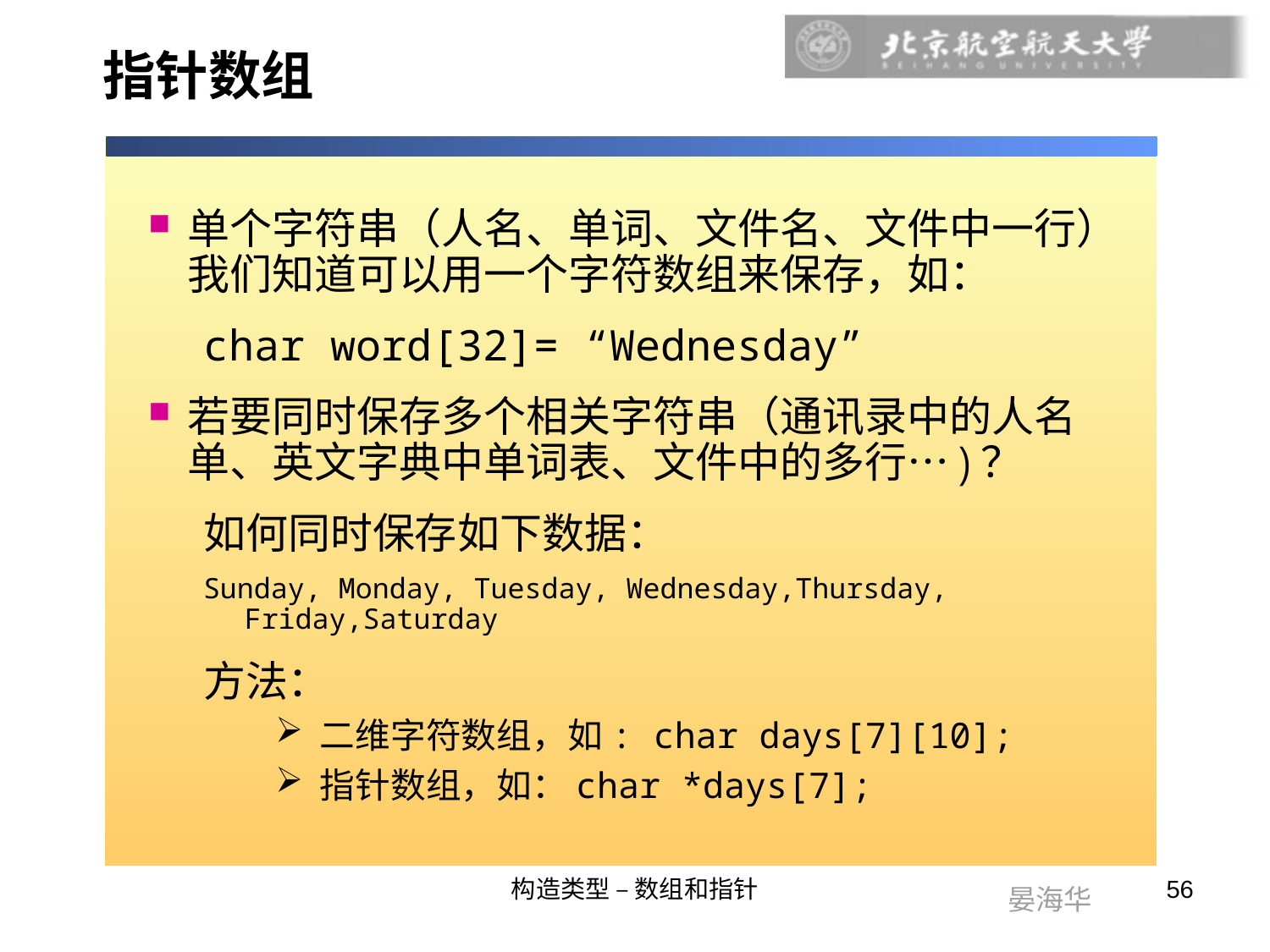

# 指针数组
单个字符串（人名、单词、文件名、文件中一行）我们知道可以用一个字符数组来保存，如：
char word[32]= “Wednesday”
若要同时保存多个相关字符串（通讯录中的人名单、英文字典中单词表、文件中的多行…)？
如何同时保存如下数据：
Sunday, Monday, Tuesday, Wednesday,Thursday, Friday,Saturday
方法：
 二维字符数组，如: char days[7][10];
 指针数组，如：char *days[7];
构造类型 – 数组和指针
56